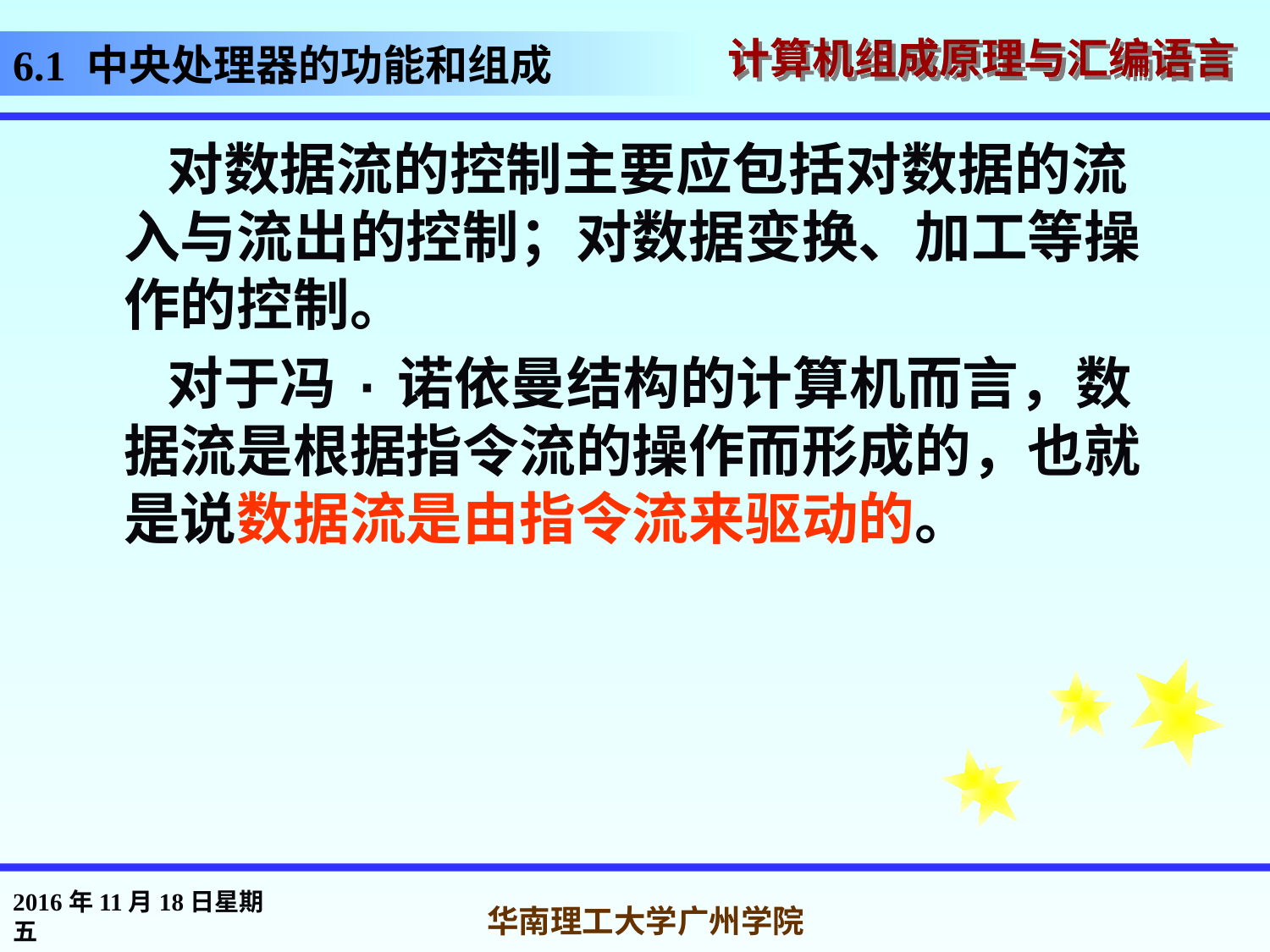

# 6.1 中央处理器的功能和组成
      对数据流的控制主要应包括对数据的流入与流出的控制；对数据变换、加工等操作的控制。
      对于冯·诺依曼结构的计算机而言，数据流是根据指令流的操作而形成的，也就是说数据流是由指令流来驱动的。
2016年11月18日星期五
华南理工大学广州学院